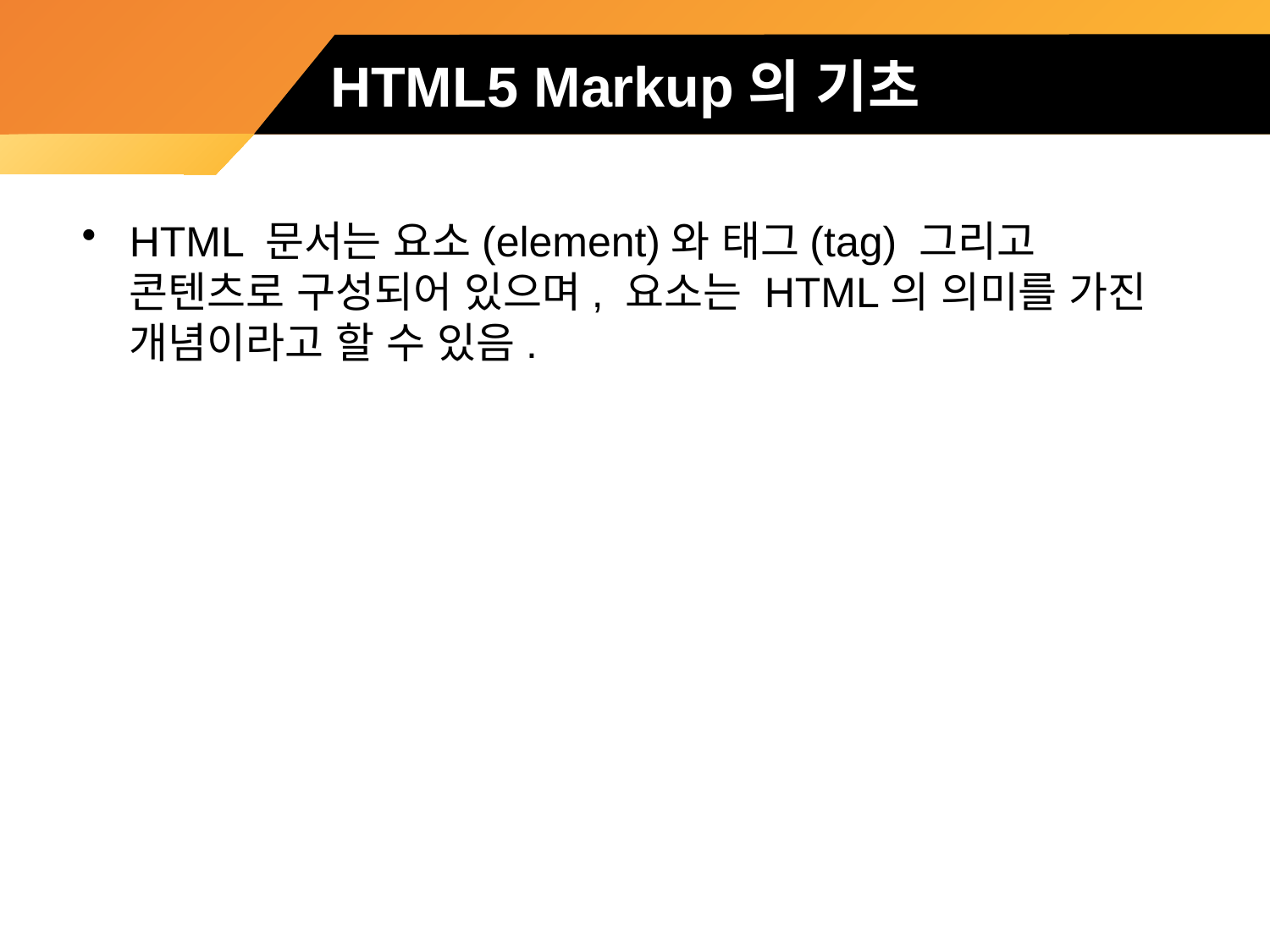

# HTML5 Markup의 기초
HTML 문서는 요소(element)와 태그(tag) 그리고 콘텐츠로 구성되어 있으며, 요소는 HTML의 의미를 가진 개념이라고 할 수 있음.